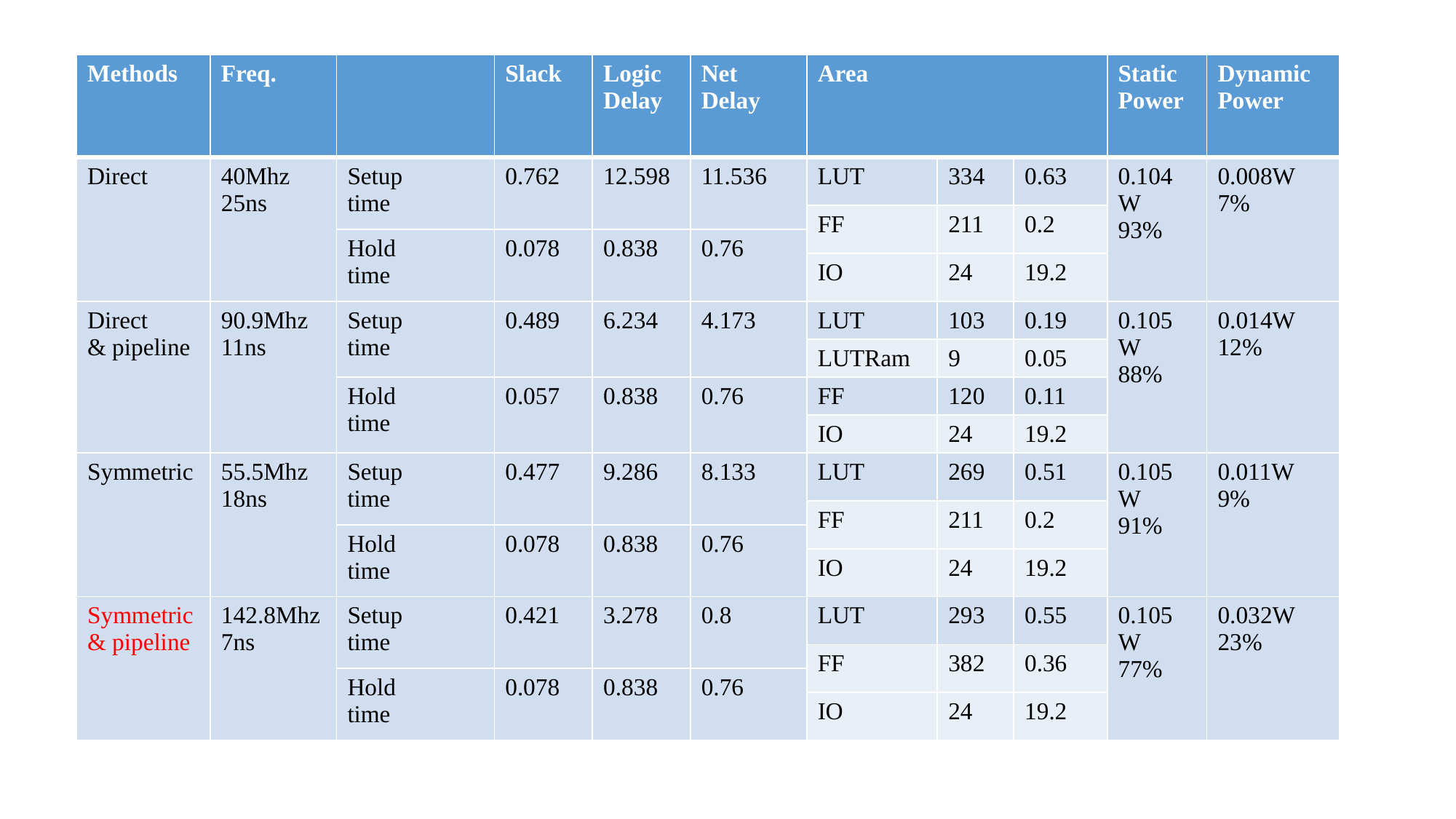

# 比較
| Methods | Freq. |  | Slack | Logic Delay | Net Delay | Area |  |  | Static Power | Dynamic Power |
| --- | --- | --- | --- | --- | --- | --- | --- | --- | --- | --- |
| Direct | 40Mhz 25ns | Setup time | 0.762 | 12.598 | 11.536 | LUT | 334 | 0.63 | 0.104W 93% | 0.008W 7% |
|  |  |  |  |  |  | FF | 211 | 0.2 |  |  |
|  |  | Hold time | 0.078 | 0.838 | 0.76 |  |  |  |  |  |
|  |  |  |  |  |  | IO | 24 | 19.2 |  |  |
| Direct & pipeline | 90.9Mhz 11ns | Setup time | 0.489 | 6.234 | 4.173 | LUT | 103 | 0.19 | 0.105W 88% | 0.014W 12% |
|  |  |  |  |  |  | LUTRam | 9 | 0.05 |  |  |
|  |  | Hold time | 0.057 | 0.838 | 0.76 | FF | 120 | 0.11 |  |  |
|  |  |  |  |  |  | IO | 24 | 19.2 |  |  |
| Symmetric | 55.5Mhz 18ns | Setup time | 0.477 | 9.286 | 8.133 | LUT | 269 | 0.51 | 0.105W 91% | 0.011W 9% |
|  |  |  |  |  |  | FF | 211 | 0.2 |  |  |
|  |  | Hold time | 0.078 | 0.838 | 0.76 |  |  |  |  |  |
|  |  |  |  |  |  | IO | 24 | 19.2 |  |  |
| Symmetric & pipeline | 142.8Mhz 7ns | Setup time | 0.421 | 3.278 | 0.8 | LUT | 293 | 0.55 | 0.105W 77% | 0.032W 23% |
|  |  |  |  |  |  | FF | 382 | 0.36 |  |  |
|  |  | Hold time | 0.078 | 0.838 | 0.76 |  |  |  |  |  |
|  |  |  |  |  |  | IO | 24 | 19.2 |  |  |